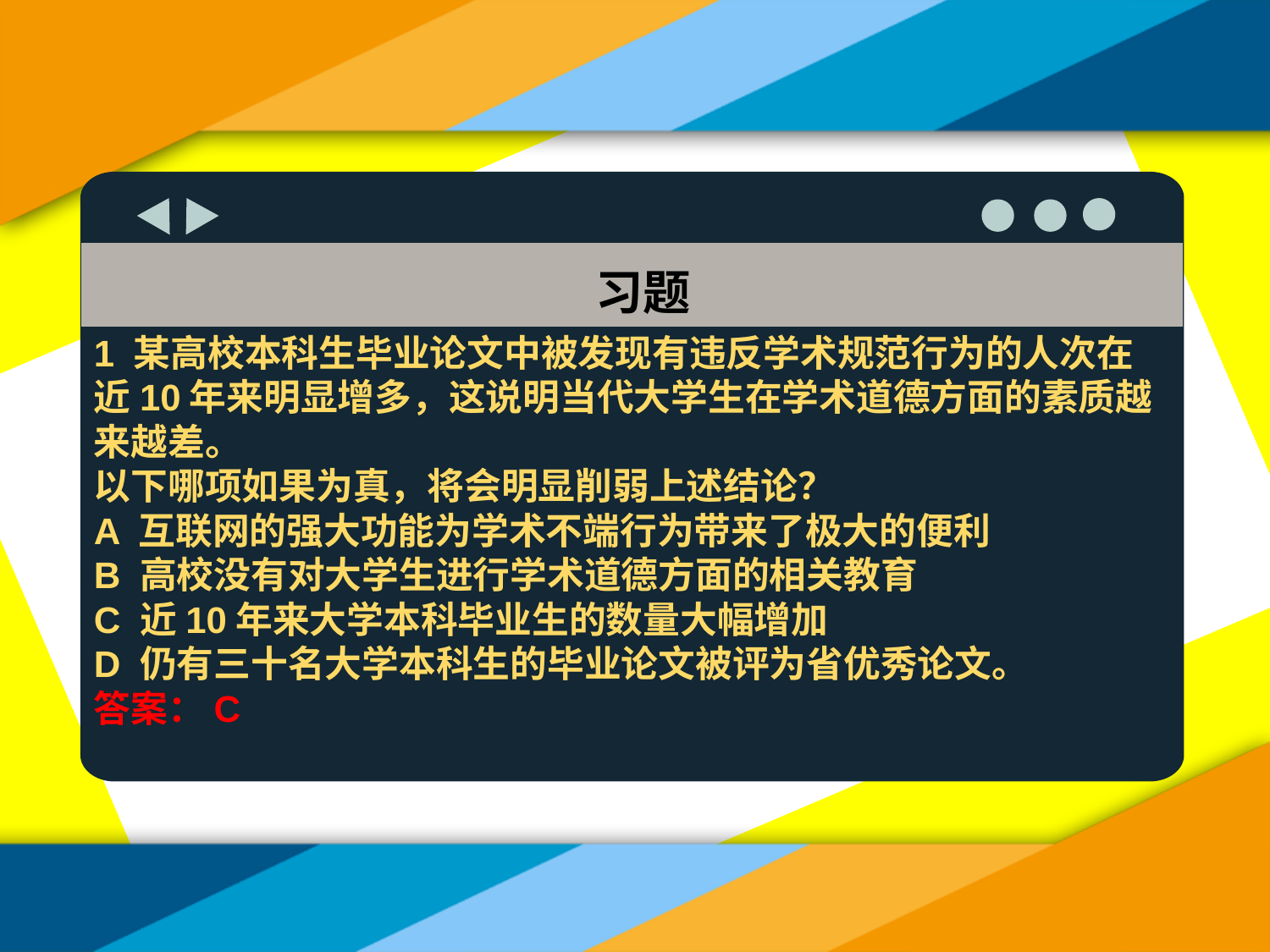

习题
1 某高校本科生毕业论文中被发现有违反学术规范行为的人次在近10年来明显增多，这说明当代大学生在学术道德方面的素质越来越差。
以下哪项如果为真，将会明显削弱上述结论？
A 互联网的强大功能为学术不端行为带来了极大的便利
B 高校没有对大学生进行学术道德方面的相关教育
C 近10年来大学本科毕业生的数量大幅增加
D 仍有三十名大学本科生的毕业论文被评为省优秀论文。
答案：C